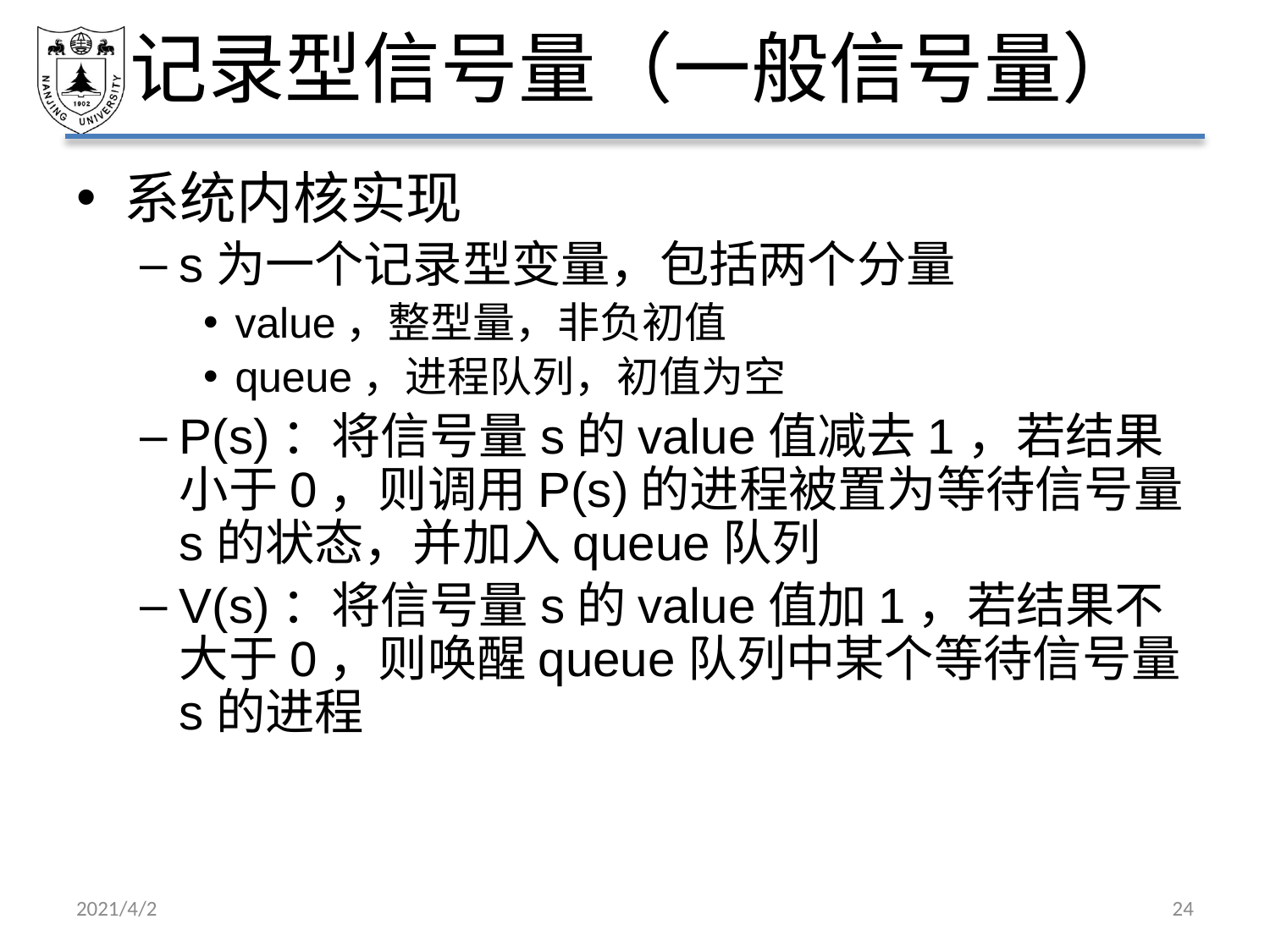

# 记录型信号量（一般信号量）
系统内核实现
s为一个记录型变量，包括两个分量
value，整型量，非负初值
queue，进程队列，初值为空
P(s)：将信号量s的value值减去1，若结果小于0，则调用P(s)的进程被置为等待信号量s的状态，并加入queue队列
V(s)：将信号量s的value值加1，若结果不大于0，则唤醒queue队列中某个等待信号量s的进程
2021/4/2
24